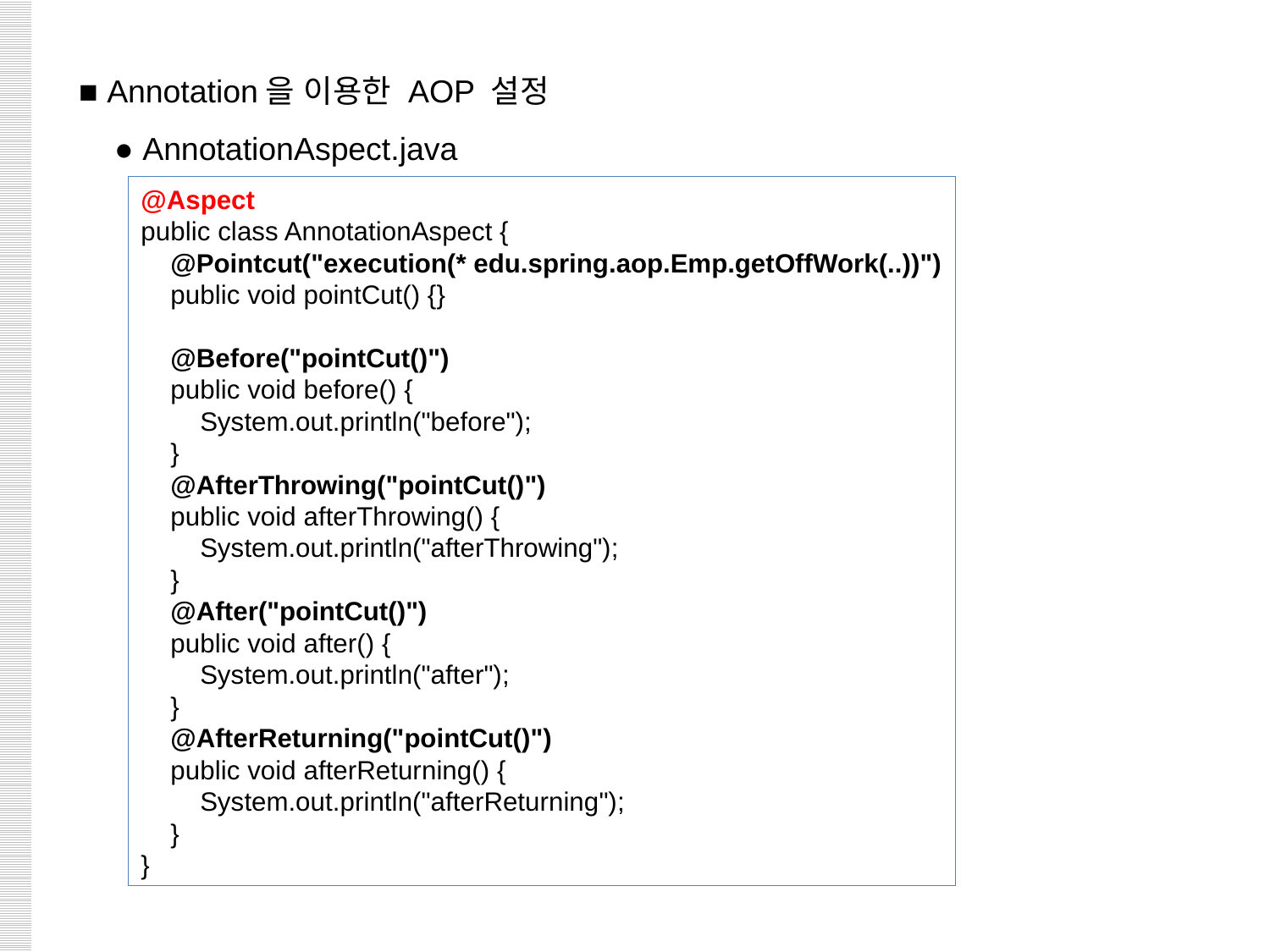

■ Annotation을 이용한 AOP 설정
    ● AnnotationAspect.java
@Aspect
public class AnnotationAspect {
    @Pointcut("execution(* edu.spring.aop.Emp.getOffWork(..))")
    public void pointCut() {}

    @Before("pointCut()")
    public void before() {
        System.out.println("before");
    }
    @AfterThrowing("pointCut()")
    public void afterThrowing() {
        System.out.println("afterThrowing");
    }
    @After("pointCut()")
    public void after() {
        System.out.println("after");
    }
    @AfterReturning("pointCut()")
    public void afterReturning() {
        System.out.println("afterReturning");
    }
}